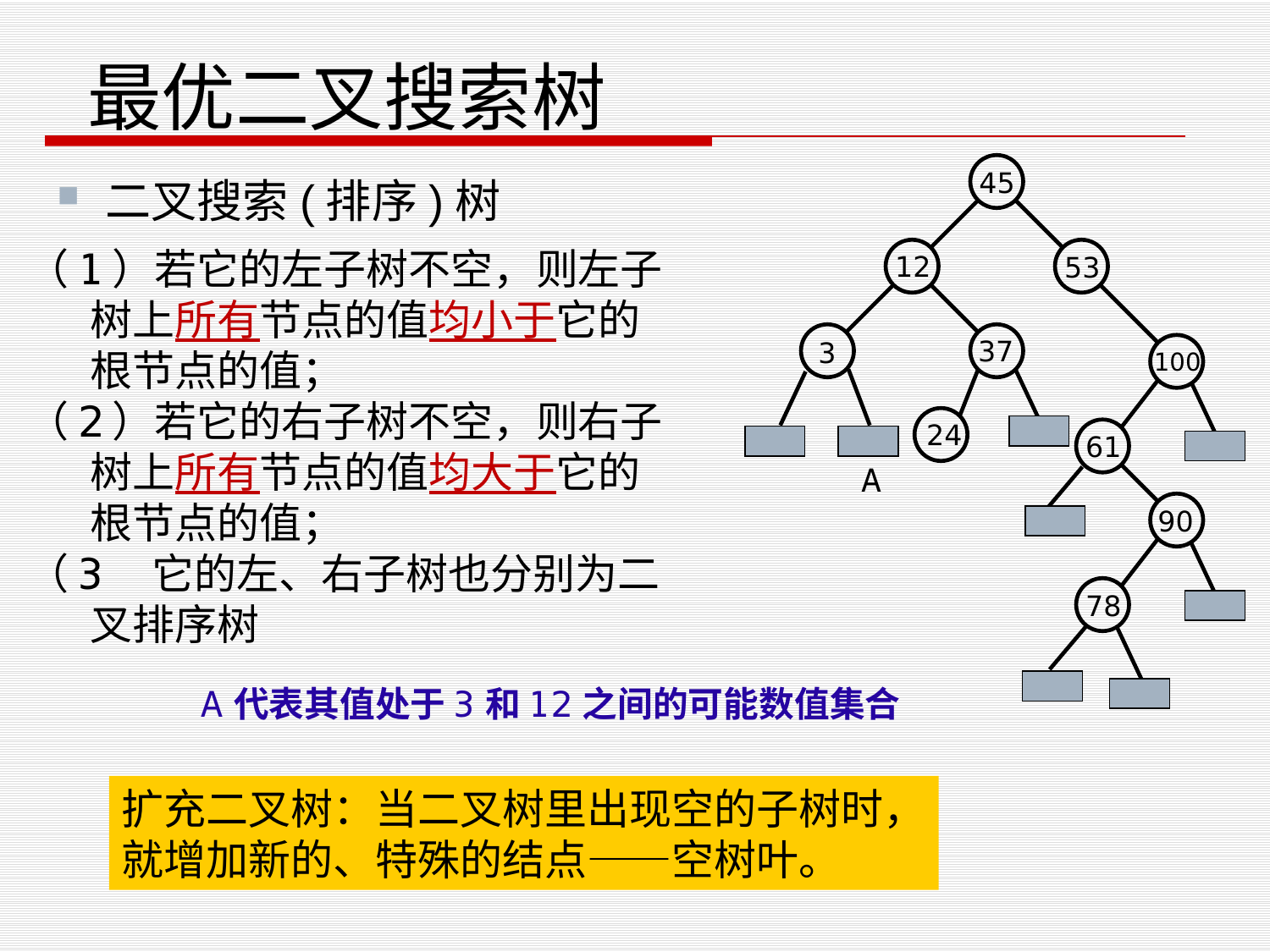

最优二叉搜索树

45
二叉搜索(排序)树

（1）若它的左子树不空，则左子树上所有节点的值均小于它的根节点的值；
（2）若它的右子树不空，则右子树上所有节点的值均大于它的根节点的值；
（3   它的左、右子树也分别为二叉排序树

12
53

37
3

100

24

61
A

90

78
A代表其值处于3和12之间的可能数值集合
扩充二叉树：当二叉树里出现空的子树时，
就增加新的、特殊的结点——空树叶。